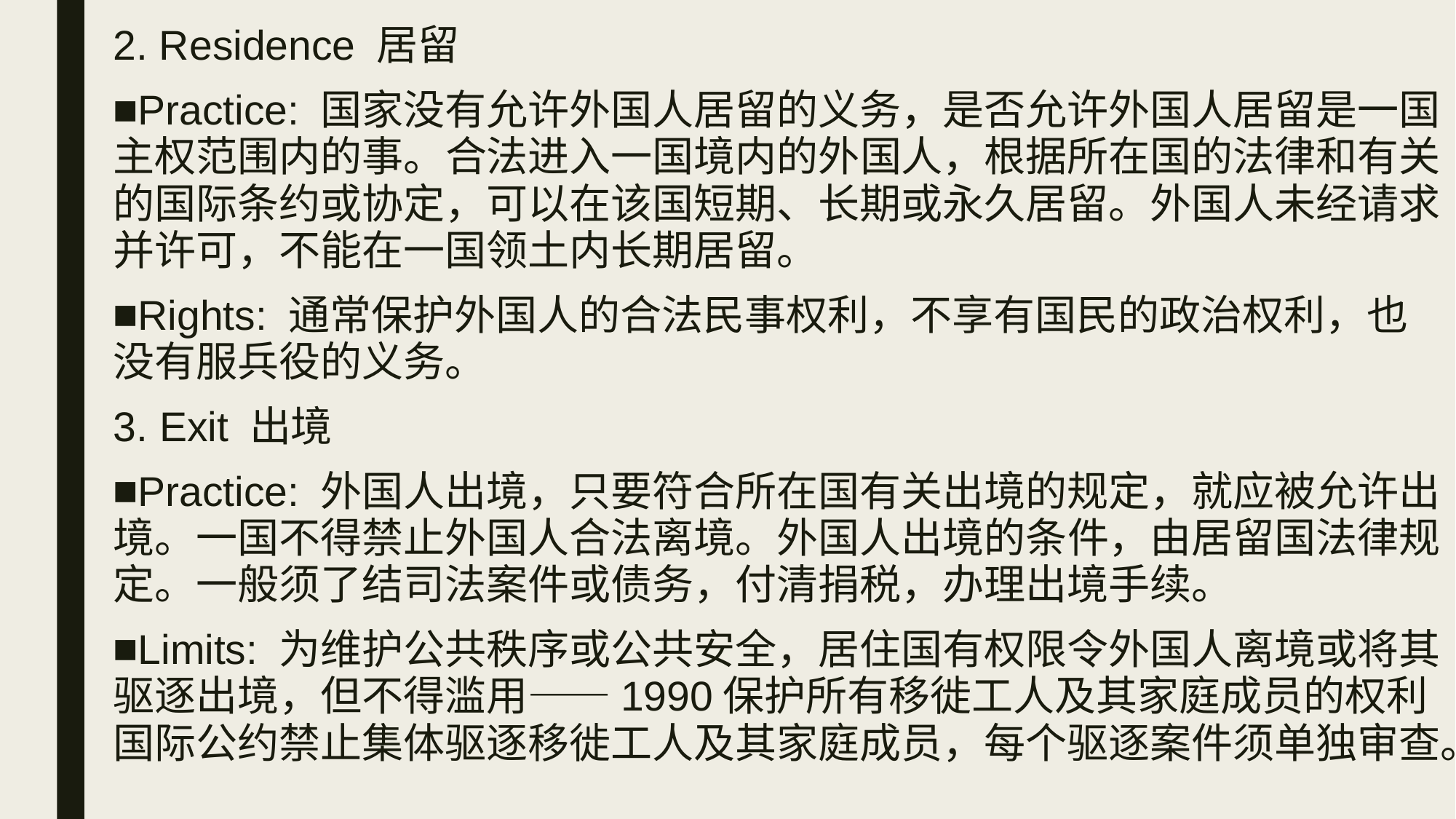

2. Residence 居留
Practice: 国家没有允许外国人居留的义务，是否允许外国人居留是一国主权范围内的事。合法进入一国境内的外国人，根据所在国的法律和有关的国际条约或协定，可以在该国短期、长期或永久居留。外国人未经请求并许可，不能在一国领土内长期居留。
Rights: 通常保护外国人的合法民事权利，不享有国民的政治权利，也没有服兵役的义务。
3. Exit 出境
Practice: 外国人出境，只要符合所在国有关出境的规定，就应被允许出境。一国不得禁止外国人合法离境。外国人出境的条件，由居留国法律规定。一般须了结司法案件或债务，付清捐税，办理出境手续。
Limits: 为维护公共秩序或公共安全，居住国有权限令外国人离境或将其驱逐出境，但不得滥用——1990保护所有移徙工人及其家庭成员的权利国际公约禁止集体驱逐移徙工人及其家庭成员，每个驱逐案件须单独审查。